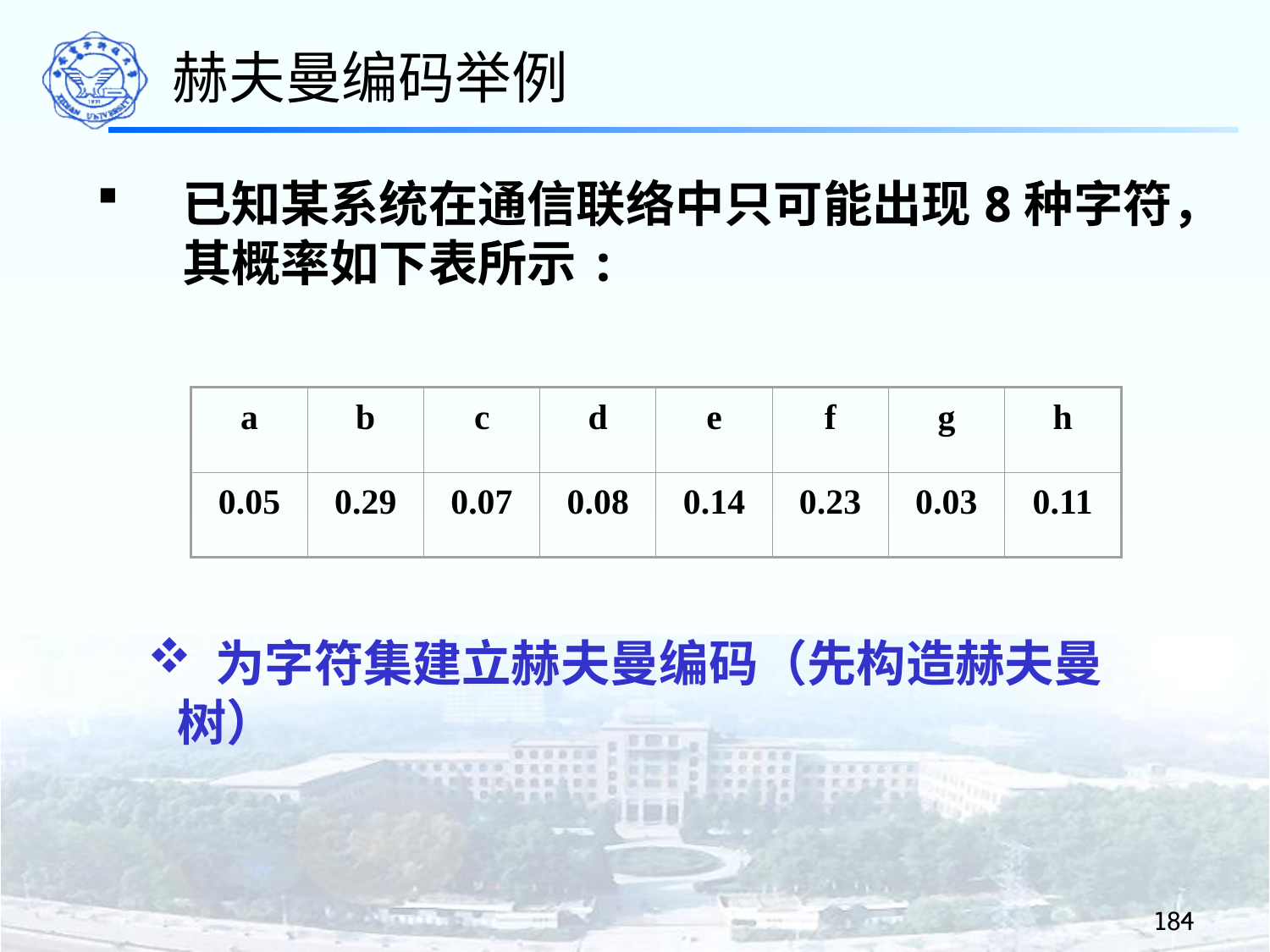

赫夫曼编码举例
已知某系统在通信联络中只可能出现8种字符，其概率如下表所示:

a

b

c

d

e

f

g

h

0.05

0.29

0.07

0.08

0.14

0.23

0.03

0.11

 为字符集建立赫夫曼编码（先构造赫夫曼树）
184